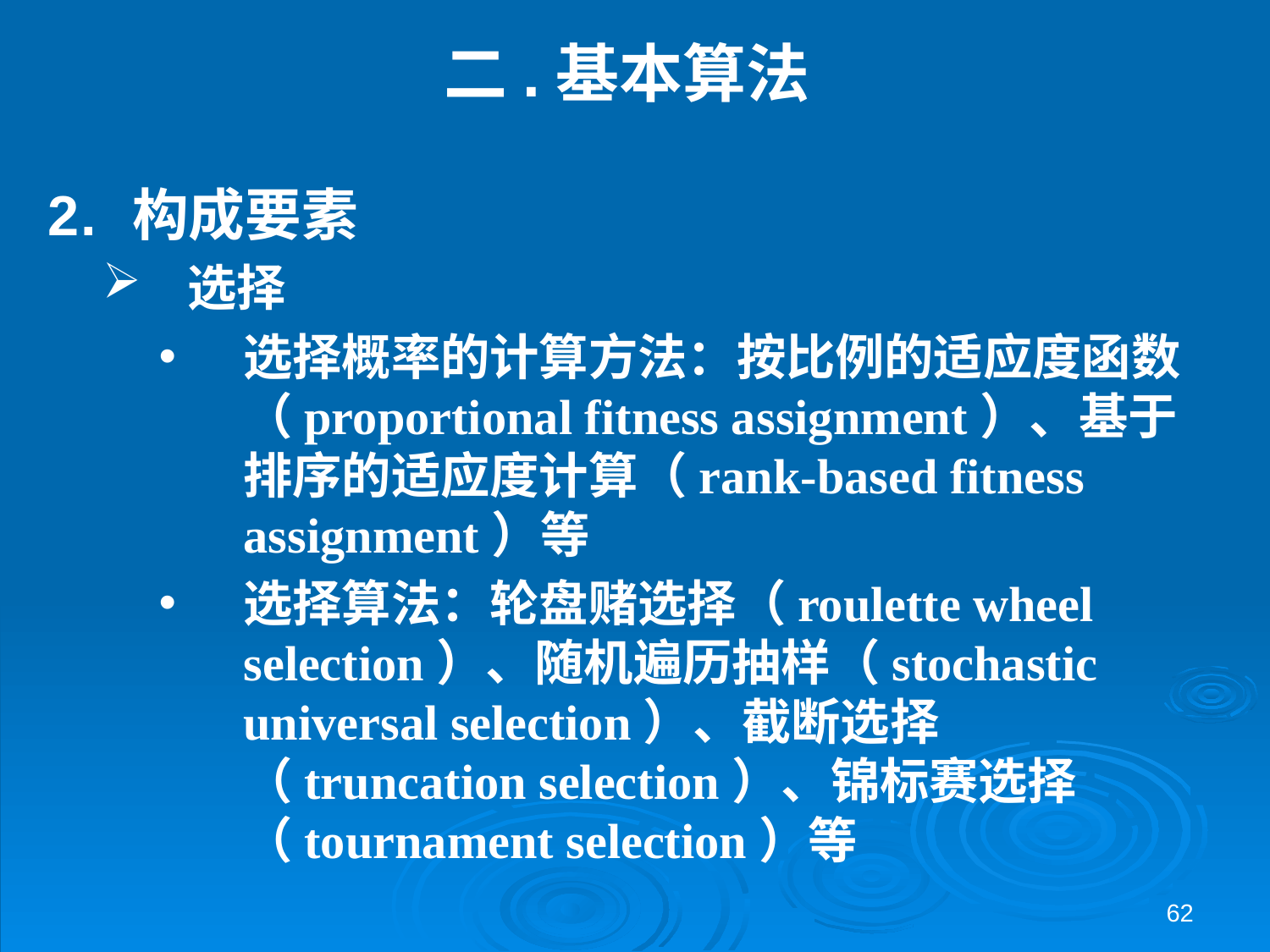

# 二.基本算法
构成要素
选择
选择概率的计算方法：按比例的适应度函数（proportional fitness assignment）、基于排序的适应度计算（rank-based fitness assignment）等
选择算法：轮盘赌选择（roulette wheel selection）、随机遍历抽样（stochastic universal selection）、截断选择（truncation selection）、锦标赛选择（tournament selection）等

62